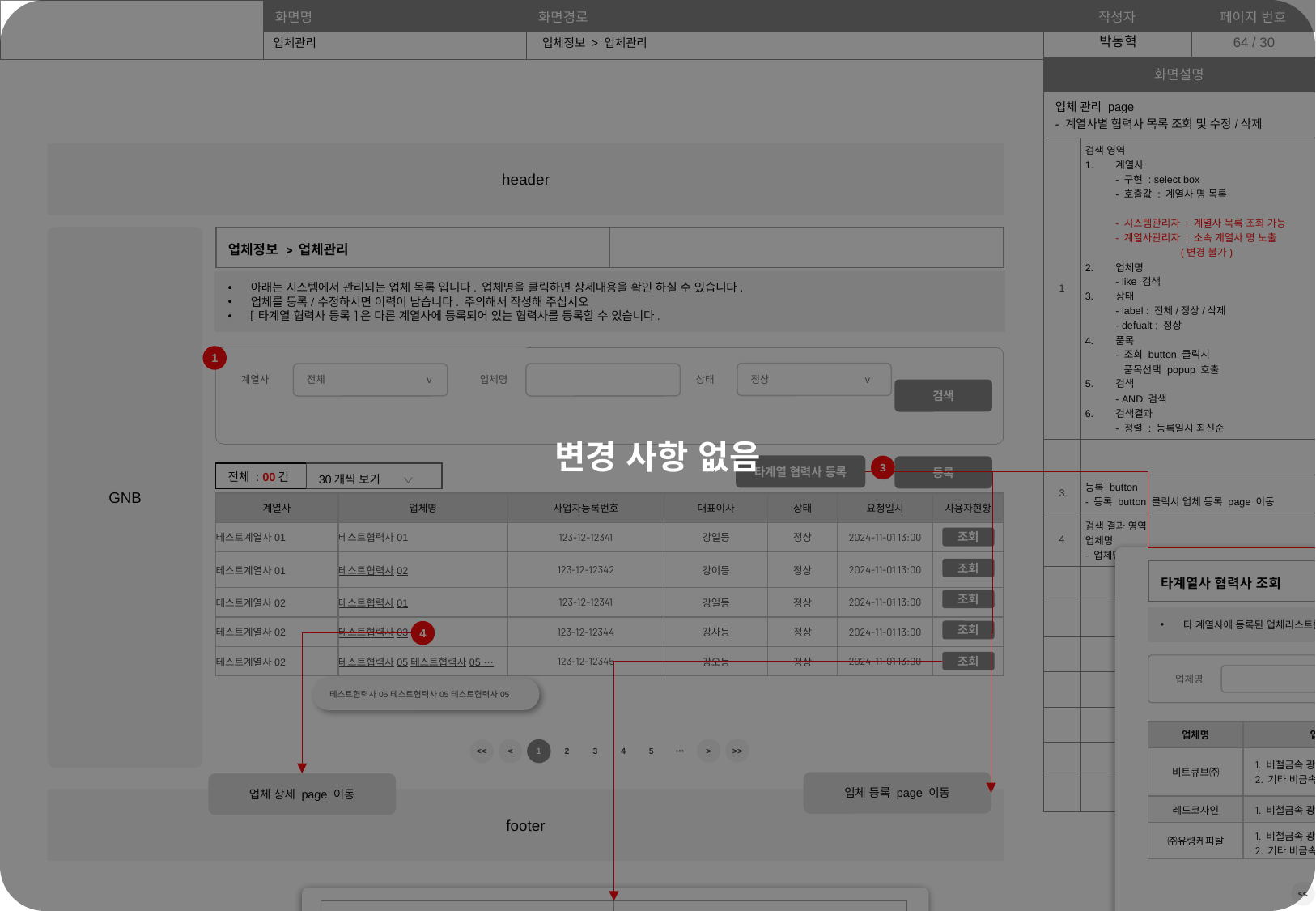

변경 사항 없음
64

업체관리
업체정보 > 업체관리
| 화면설명 |  |
| --- | --- |
| 업체 관리 page - 계열사별 협력사 목록 조회 및 수정/삭제 |  |
| 1 | 검색 영역 계열사 - 구현 : select box - 호출값 : 계열사 명 목록 - 시스템관리자 : 계열사 목록 조회 가능 - 계열사관리자 : 소속 계열사 명 노출 (변경 불가) 업체명 - like 검색 상태 - label : 전체/정상/삭제 - defualt ; 정상 품목 - 조회 button 클릭시 품목선택 popup 호출 검색 - AND 검색 검색결과 - 정렬 : 등록일시 최신순 |
|  |  |
| 3 | 등록 button - 등록 button 클릭시 업체 등록 page 이동 |
| 4 | 검색 결과 영역 업체명 - 업체명 클릭시 업체 승인 상세 page 이동 |
|  |  |
|  |  |
|  |  |
|  |  |
|  |  |
|  |  |
|  |  |
header
GNB
| 업체정보 > 업체관리 |  |
| --- | --- |
아래는 시스템에서 관리되는 업체 목록 입니다. 업체명을 클릭하면 상세내용을 확인 하실 수 있습니다.
업체를 등록/수정하시면 이력이 남습니다. 주의해서 작성해 주십시오
[타계열 협력사 등록]은 다른 계열사에 등록되어 있는 협력사를 등록할 수 있습니다.
1

상태
정상                                 v
계열사
전체                                   v
업체명

검색
타계열 협력사 등록
3
등록
| 전체 : 00건 | 30개씩 보기 ⌵ |
| --- | --- |
| 계열사 | 업체명 | 사업자등록번호 | 대표이사 | 상태 | 요청일시 | 사용자현황 |
| --- | --- | --- | --- | --- | --- | --- |
| 테스트계열사01 | 테스트협력사01 | 123-12-12341 | 강일등 | 정상 | 2024-11-01 13:00 |  |
| 테스트계열사01 | 테스트협력사02 | 123-12-12342 | 강이등 | 정상 | 2024-11-01 13:00 |  |
| 테스트계열사02 | 테스트협력사01 | 123-12-12341 | 강일등 | 정상 | 2024-11-01 13:00 |  |
| 테스트계열사02 | 테스트협력사03 | 123-12-12344 | 강사등 | 정상 | 2024-11-01 13:00 |  |
| 테스트계열사02 | 테스트협력사05테스트협력사05 ⋯ | 123-12-12345 | 강오등 | 정상 | 2024-11-01 13:00 |  |
조회

조회
| 타계열사 협력사 조회 | X |
| --- | --- |
조회
타 계열사에 등록된 업체리스트를 조회합니다
조회
4
조회

업체명
업체유형

조회
검색
테스트협력사05테스트협력사05테스트협력사05
| 업체명 | 업체유형 | 사업자번호 | 대표이사 | 승인 계열사 | 선택 |
| --- | --- | --- | --- | --- | --- |
| 비트큐브㈜ | 1. 비철금속 광업 품목류 2. 기타 비금속 광물 광업 품목류 | 123-12-12345 | 강대표 | 테스트계열사02 테스트계열사03 테스트계열사04 |  |
| 레드코사인 | 1. 비철금속 광업 품목류 | 123-12-12345 | 홍길동 | 테스트계열사04 |  |
| ㈜유령케피탈 | 1. 비철금속 광업 품목류 2. 기타 비금속 광물 광업 품목류 | 123-12-12345 | 이순신 | 테스트계열사05 |  |
>>
⋯
>
3
4
5
<
1
2
<<
등록
업체 등록 page 이동
업체 상세 page 이동
footer
등록
등록
>>
⋯
>
3
4
5
<
1
2
<<

| 협력사 사용자 | X |
| --- | --- |
닫기

사용자명

로그인 ID

검색
<<
<
1
2
>
>>

타계열사의 협력사를 등록 하시겠습니까?
| 사용자명 | 로그인ID | 부서 | 직급 | 이메일 | 전화번호 | 휴대폰 | 권한 |
| --- | --- | --- | --- | --- | --- | --- | --- |
| 강일등 | testuser01 | 관리부 | 대표 | test01@sample.com | 02-1234-1234 | 010-1234-1243 | 업체관리자 |
| 고일등 | testuser02 | 관리부 | 이사 | test01@sample.com | 02-1243-1234 | 010-1234-1243 | 일반사용자 |
|  |  |  |  |  |  |  |  |
등록
취소
>>
⋯
>
3
4
5
<
1
2
<<

등록 되었습니다.
닫 기
확인